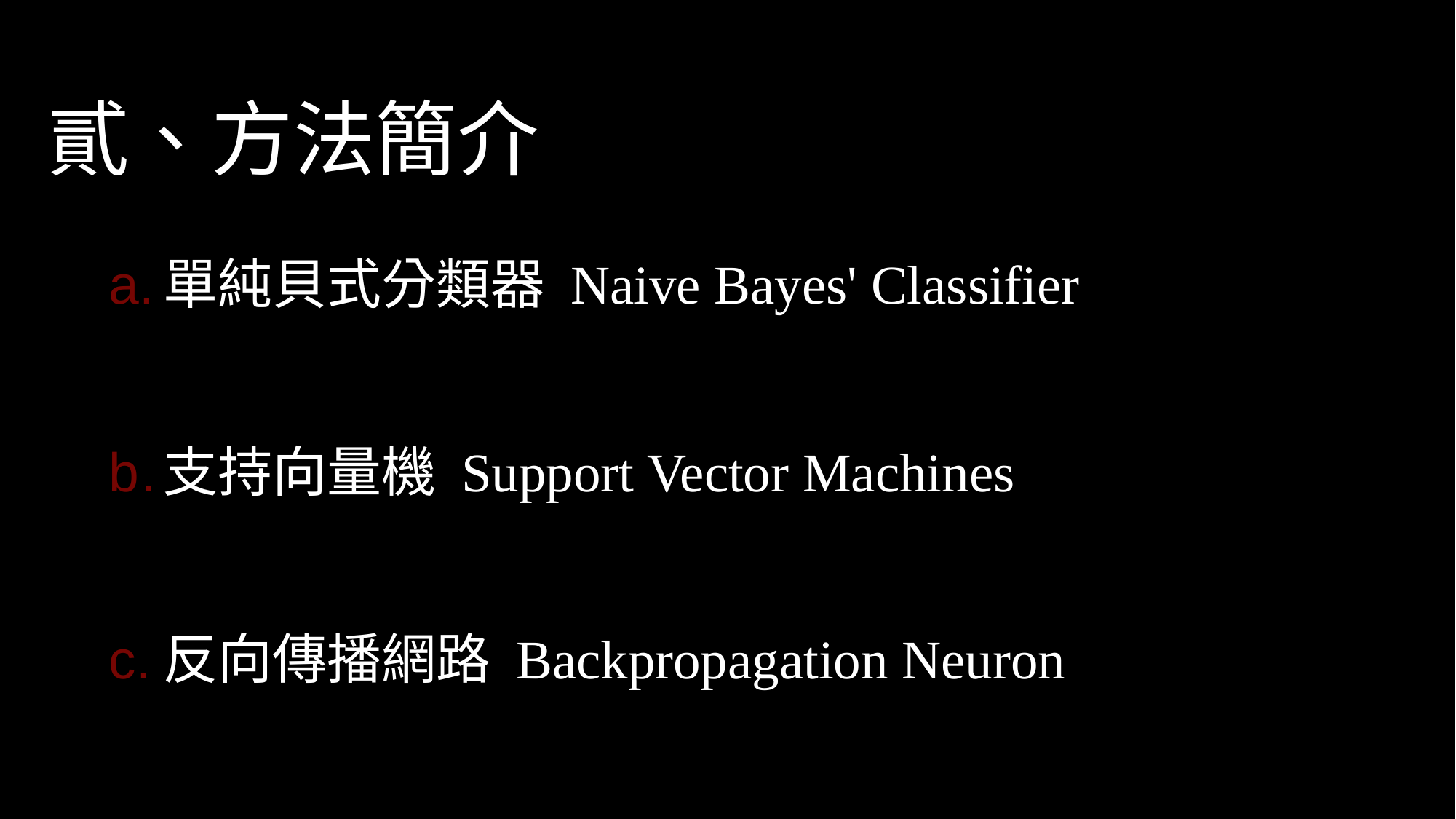

貳、方法簡介
單純貝式分類器 Naive Bayes' Classifier

支持向量機 Support Vector Machines

反向傳播網路 Backpropagation Neuron